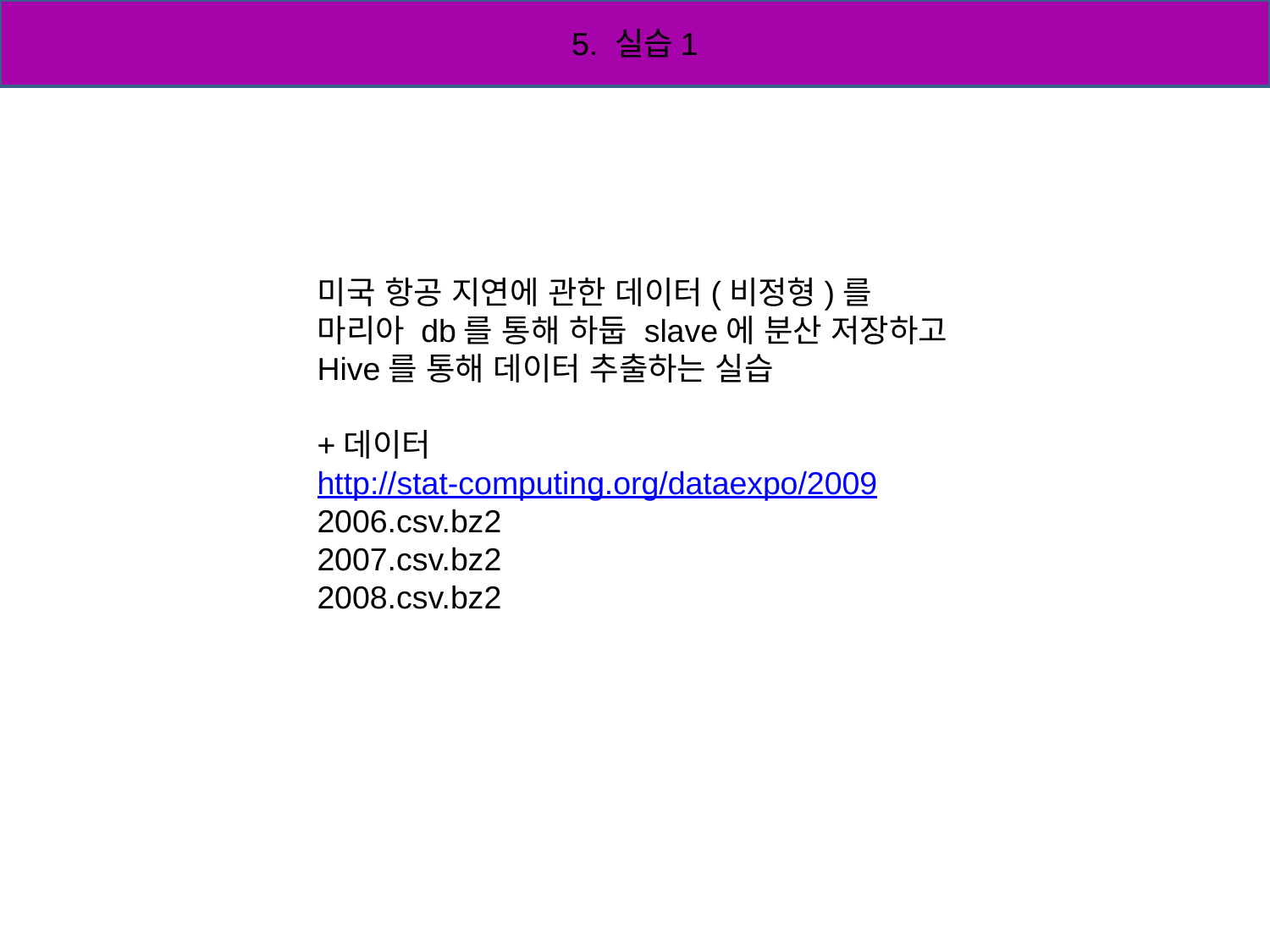

5. 실습1
미국 항공 지연에 관한 데이터(비정형)를
마리아 db를 통해 하둡 slave에 분산 저장하고
Hive를 통해 데이터 추출하는 실습

+데이터
http://stat-computing.org/dataexpo/2009
2006.csv.bz2
2007.csv.bz2
2008.csv.bz2